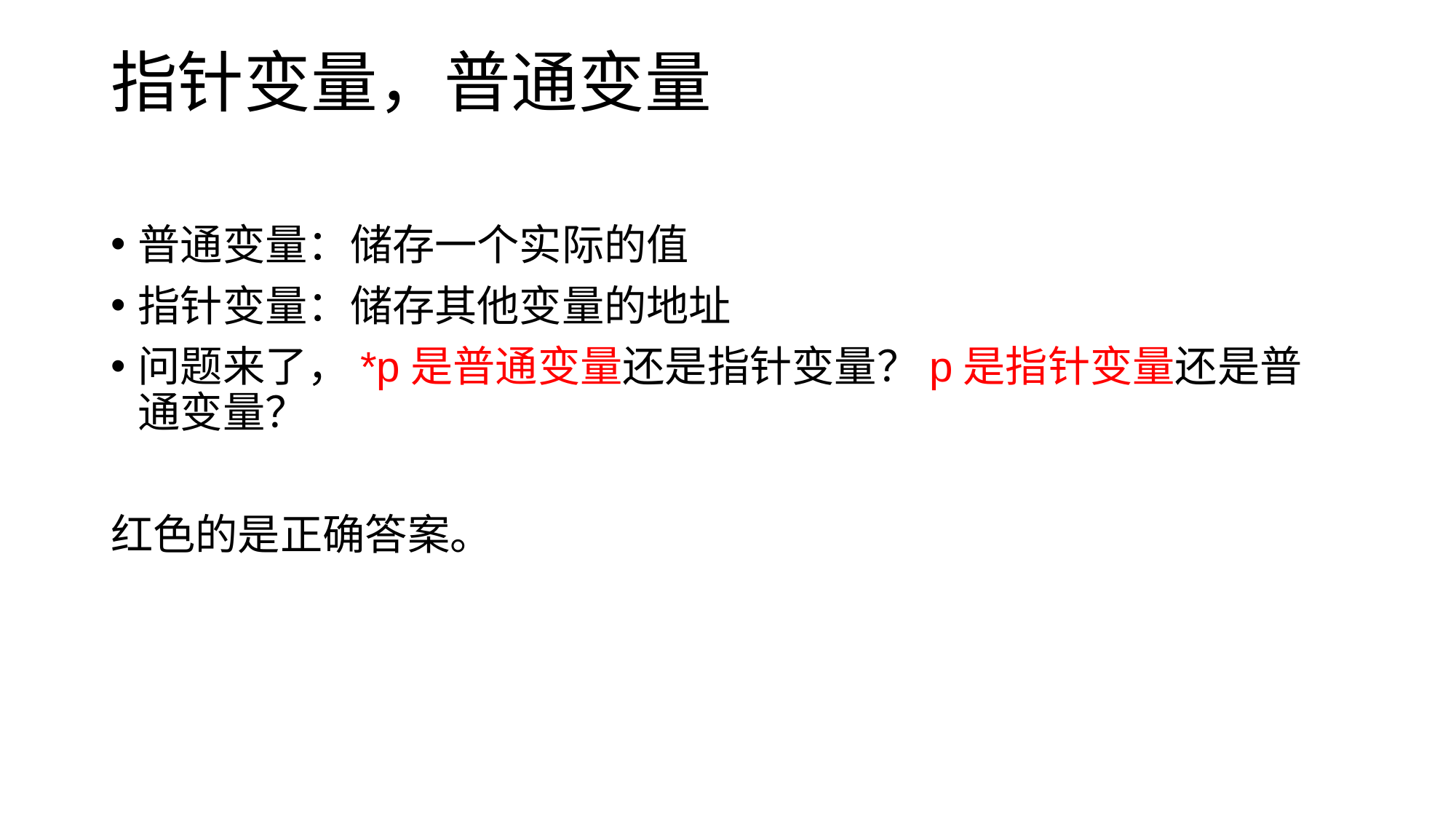

# 指针变量，普通变量
普通变量：储存一个实际的值
指针变量：储存其他变量的地址
问题来了，*p是普通变量还是指针变量？p是指针变量还是普通变量？

红色的是正确答案。